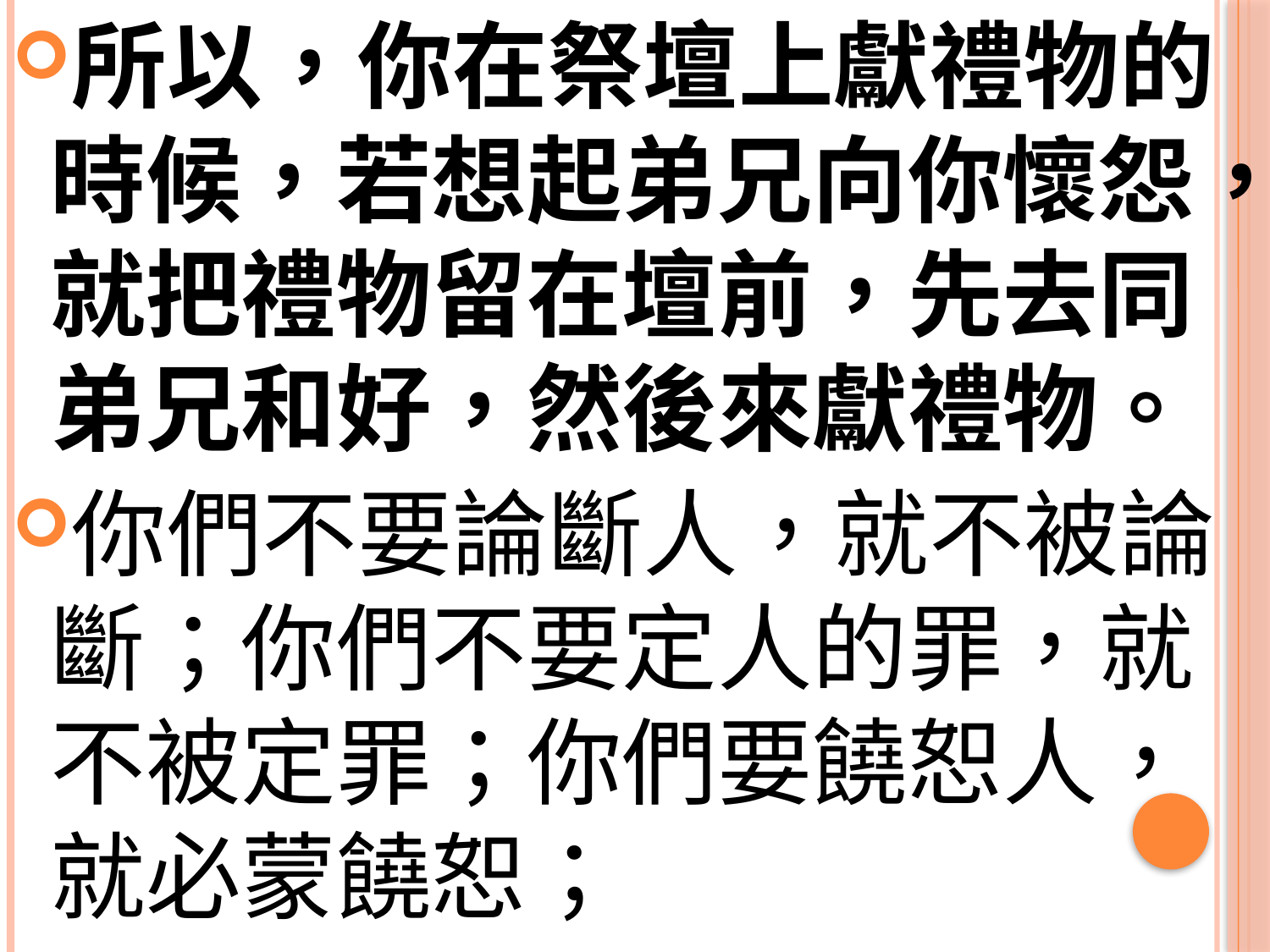

所以，你在祭壇上獻禮物的時候，若想起弟兄向你懷怨，就把禮物留在壇前，先去同弟兄和好，然後來獻禮物。
你們不要論斷人，就不被論斷；你們不要定人的罪，就不被定罪；你們要饒恕人，就必蒙饒恕；